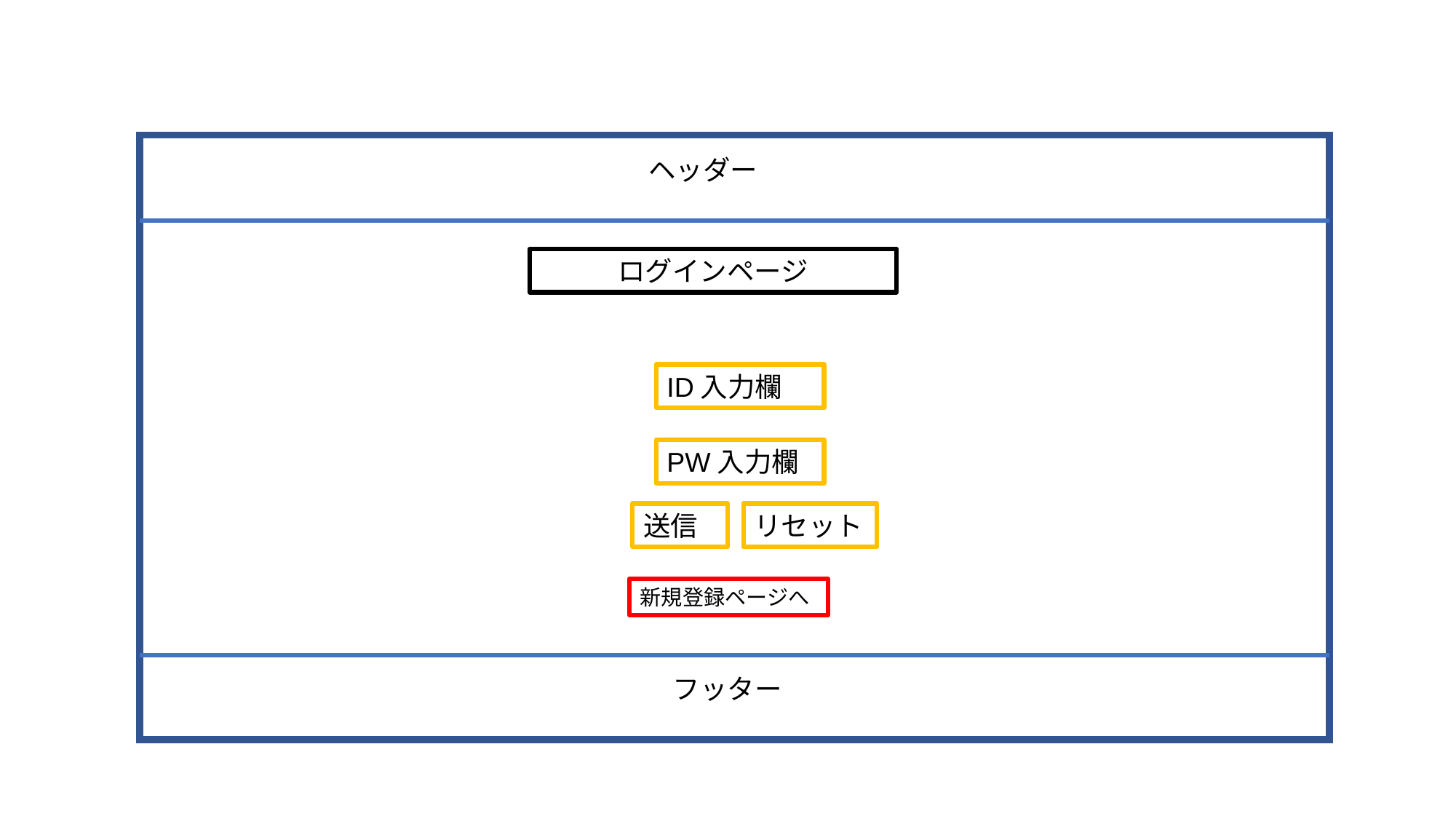

ヘッダー
ログインページ
ID入力欄
PW入力欄
送信
リセット
新規登録ページへ
フッター